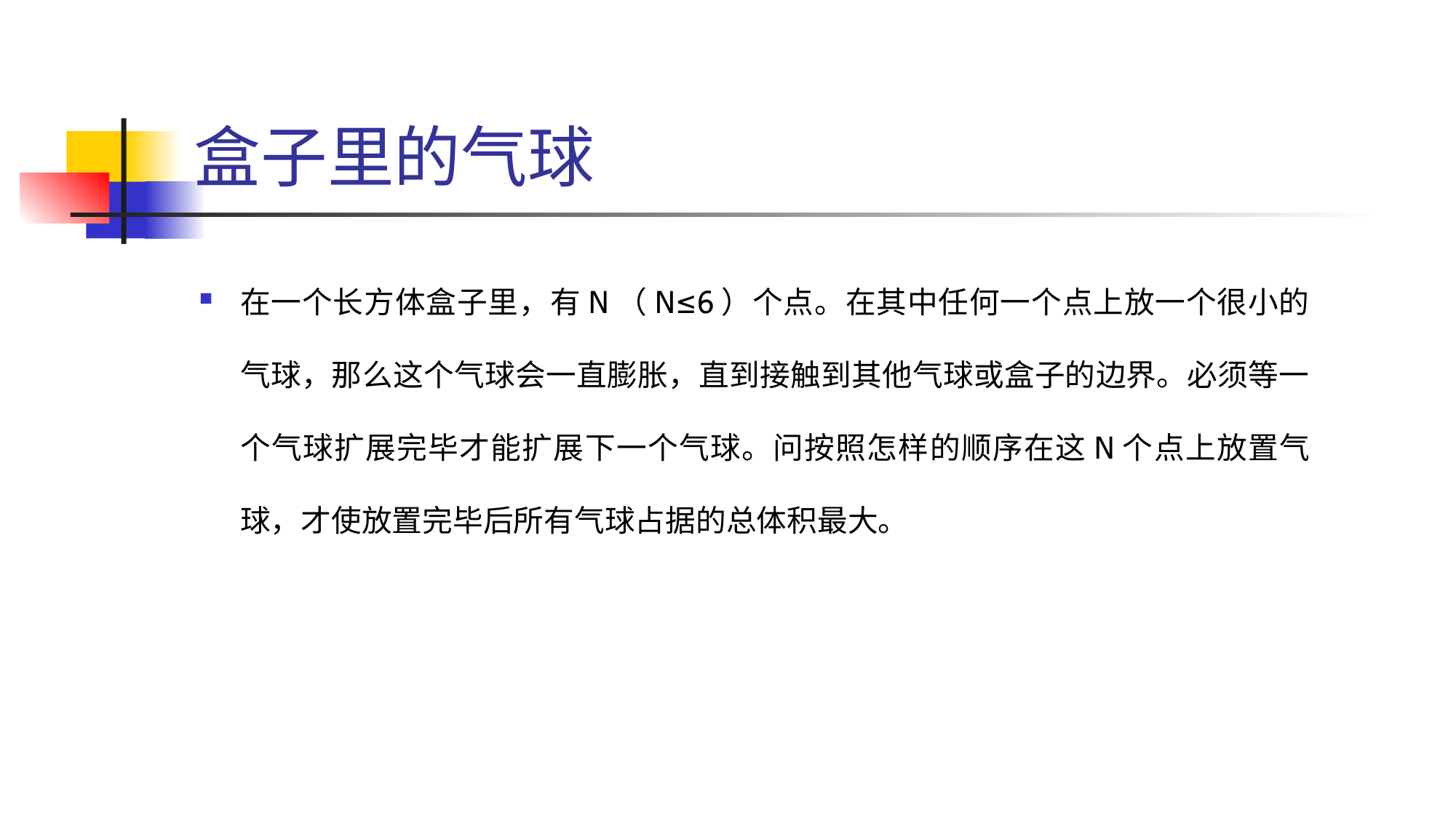

# 盒子里的气球
在一个长方体盒子里，有N（N≤6）个点。在其中任何一个点上放一个很小的气球，那么这个气球会一直膨胀，直到接触到其他气球或盒子的边界。必须等一个气球扩展完毕才能扩展下一个气球。问按照怎样的顺序在这N个点上放置气球，才使放置完毕后所有气球占据的总体积最大。